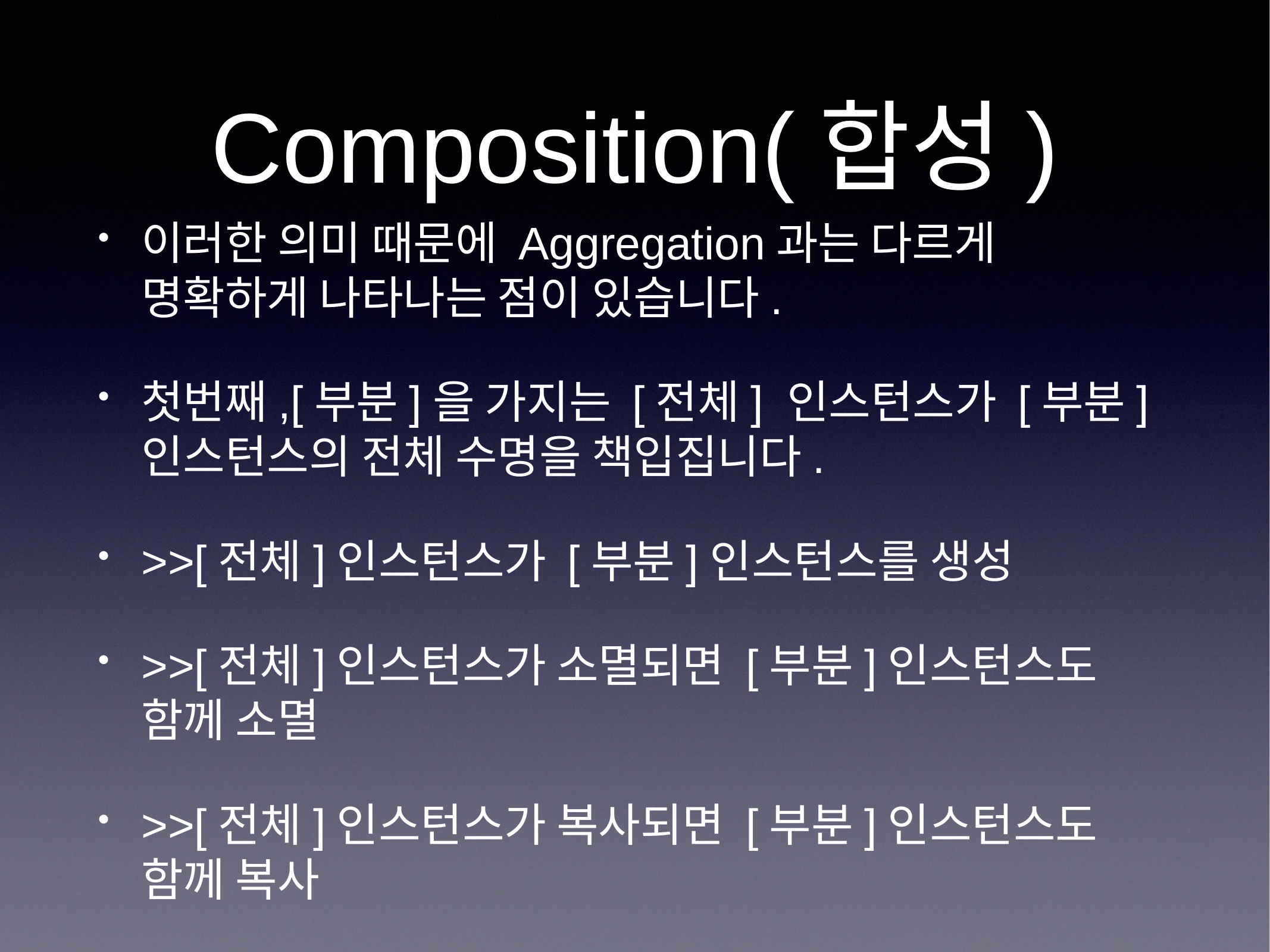

# Composition(합성)
이러한 의미 때문에 Aggregation과는 다르게 명확하게 나타나는 점이 있습니다.
첫번째,[부분]을 가지는 [전체] 인스턴스가 [부분]인스턴스의 전체 수명을 책입집니다.
>>[전체]인스턴스가 [부분]인스턴스를 생성
>>[전체]인스턴스가 소멸되면 [부분]인스턴스도 함께 소멸
>>[전체]인스턴스가 복사되면 [부분]인스턴스도 함께 복사